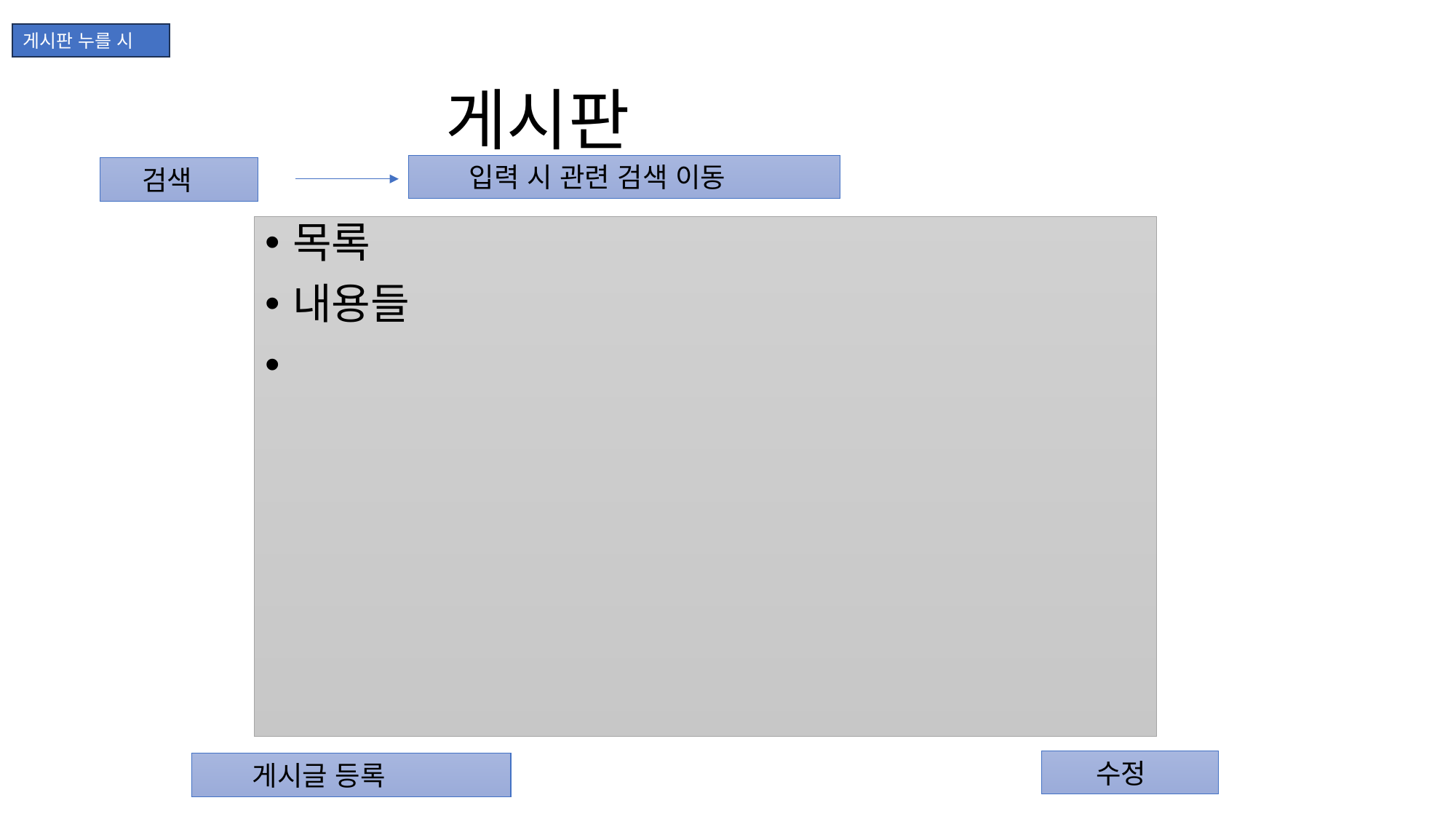

게시판 누를 시
# 게시판
       입력 시 관련 검색 이동
    검색
목록
내용들

      수정
       게시글 등록